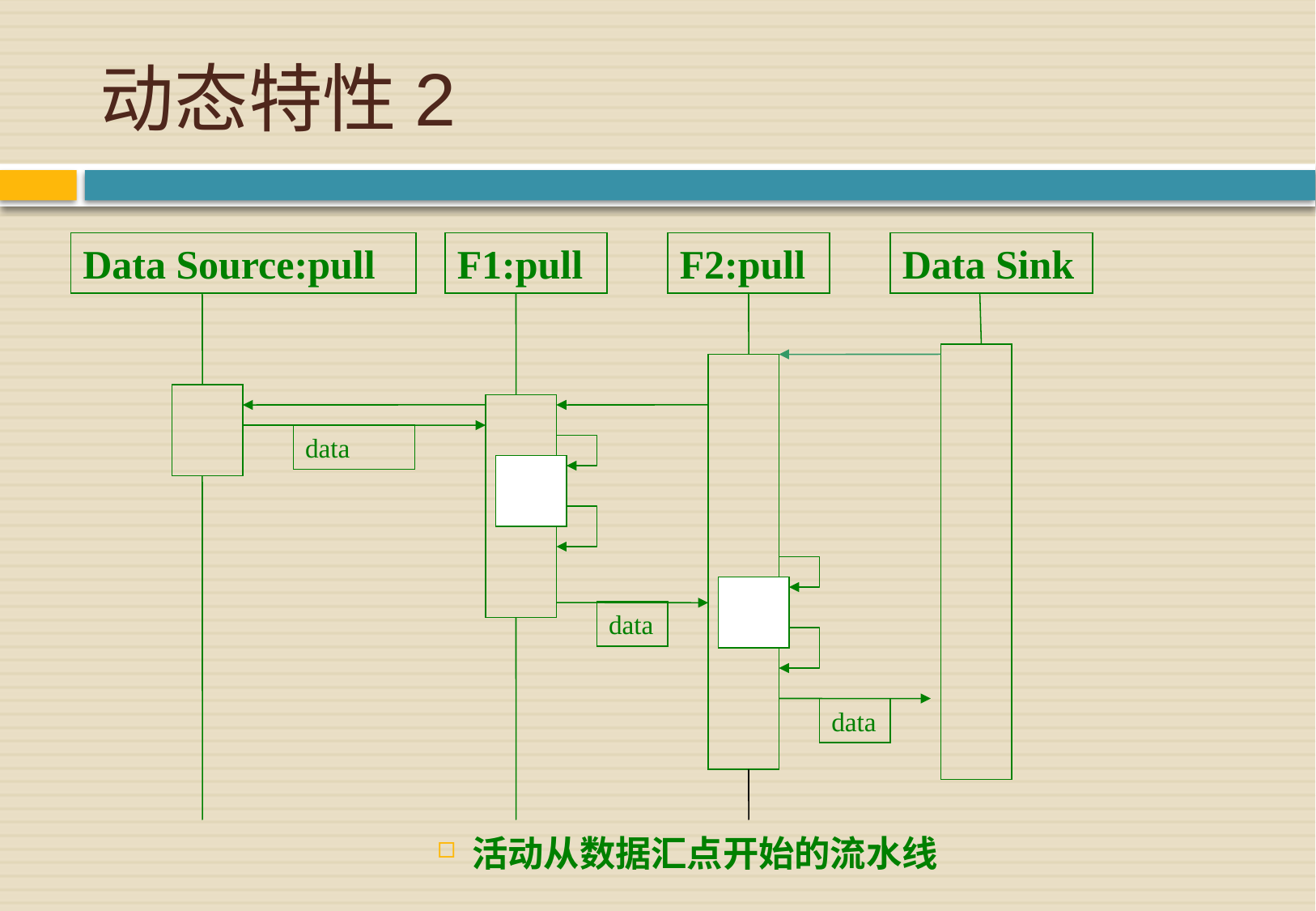

# 动态特性2
Data Source:pull
F1:pull
F2:pull
Data Sink

data

data

data

活动从数据汇点开始的流水线